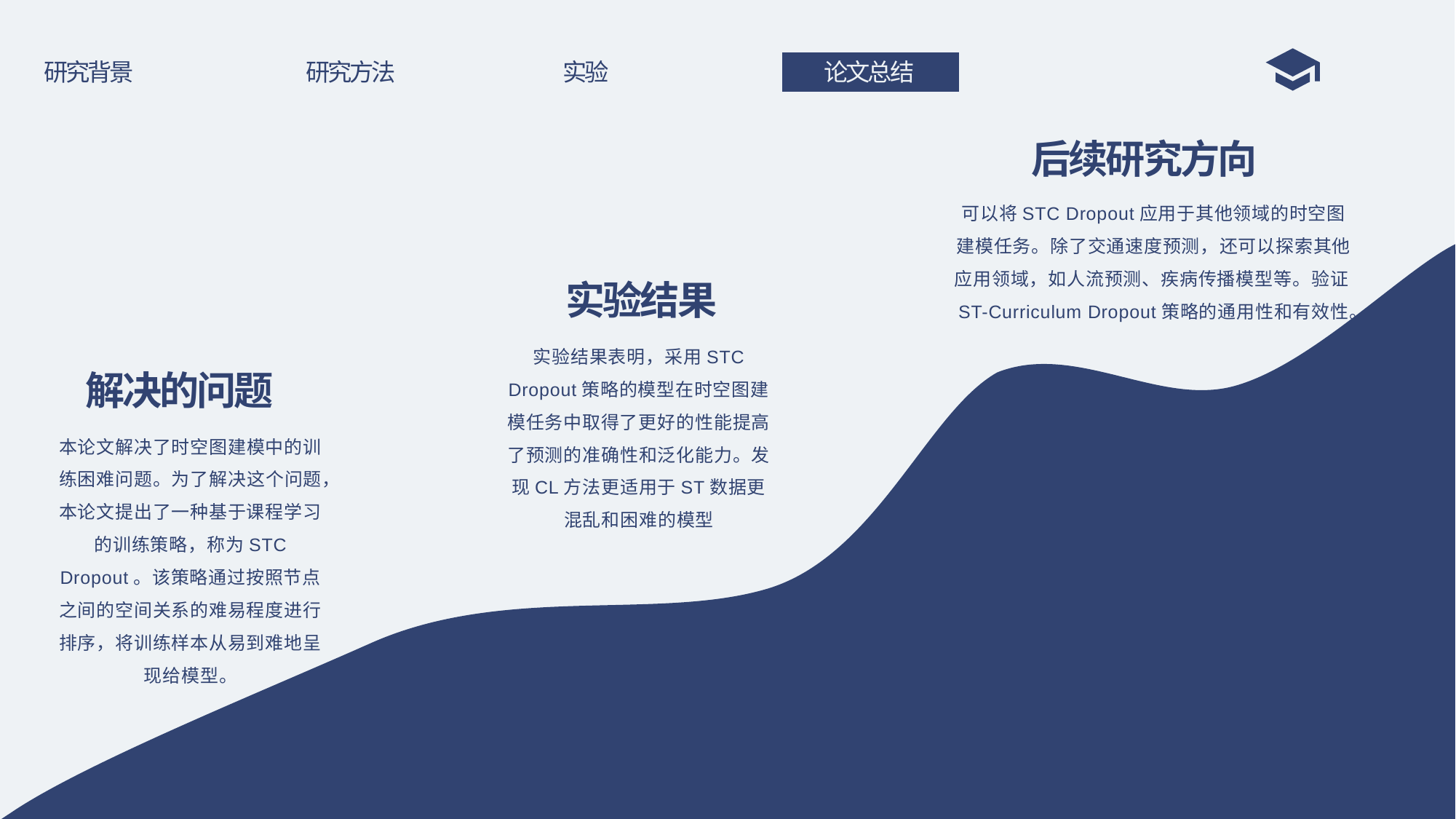

研究背景
        研究方法
             实验
       论文总结

后续研究方向
可以将STC Dropout应用于其他领域的时空图建模任务。除了交通速度预测，还可以探索其他应用领域，如人流预测、疾病传播模型等。验证ST-Curriculum Dropout策略的通用性和有效性。

实验结果
实验结果表明，采用STC Dropout策略的模型在时空图建模任务中取得了更好的性能提高了预测的准确性和泛化能力。发现CL方法更适用于ST数据更混乱和困难的模型
解决的问题
本论文解决了时空图建模中的训练困难问题。为了解决这个问题，本论文提出了一种基于课程学习的训练策略，称为STC Dropout。该策略通过按照节点之间的空间关系的难易程度进行排序，将训练样本从易到难地呈现给模型。